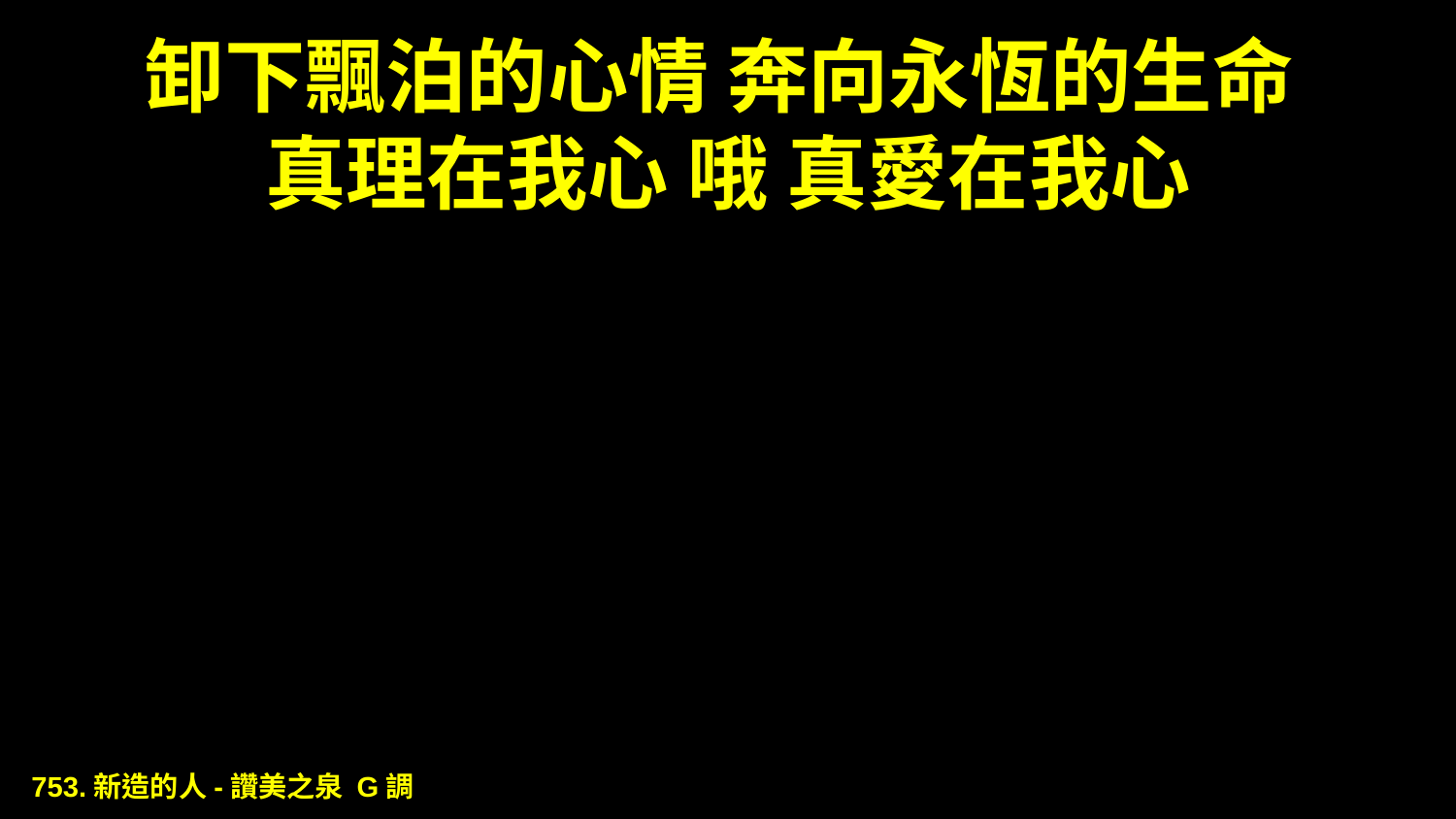

# 卸下飄泊的心情 奔向永恆的生命 真理在我心 哦 真愛在我心
753.新造的人-讚美之泉 G調